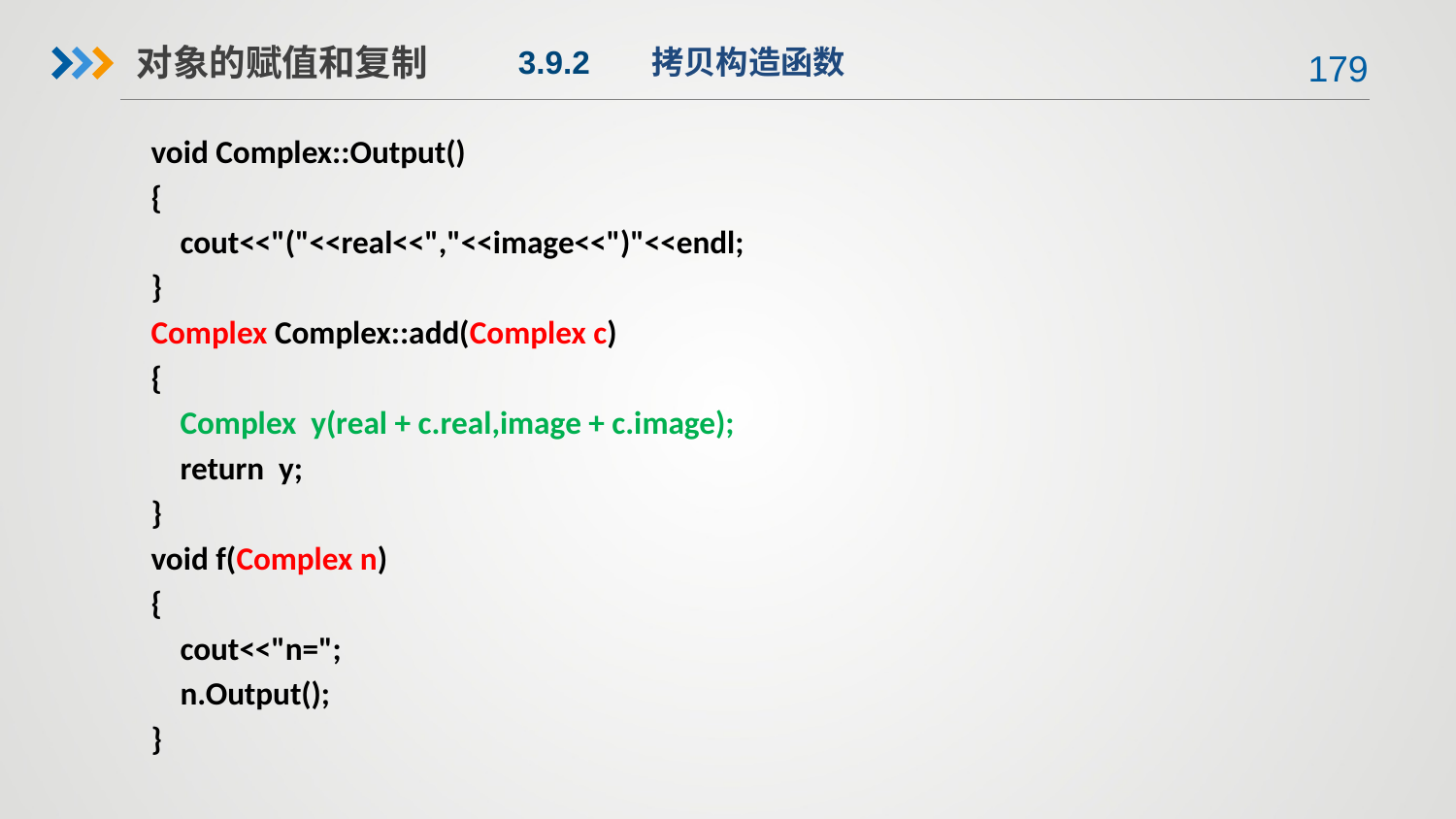

对象的赋值和复制
3.9.2      拷贝构造函数
void Complex::Output()
{
    cout<<"("<<real<<","<<image<<")"<<endl;
}
Complex Complex::add(Complex c)
{
    Complex  y(real + c.real,image + c.image);
    return  y;
}
void f(Complex n)
{
    cout<<"n=";
    n.Output();
}